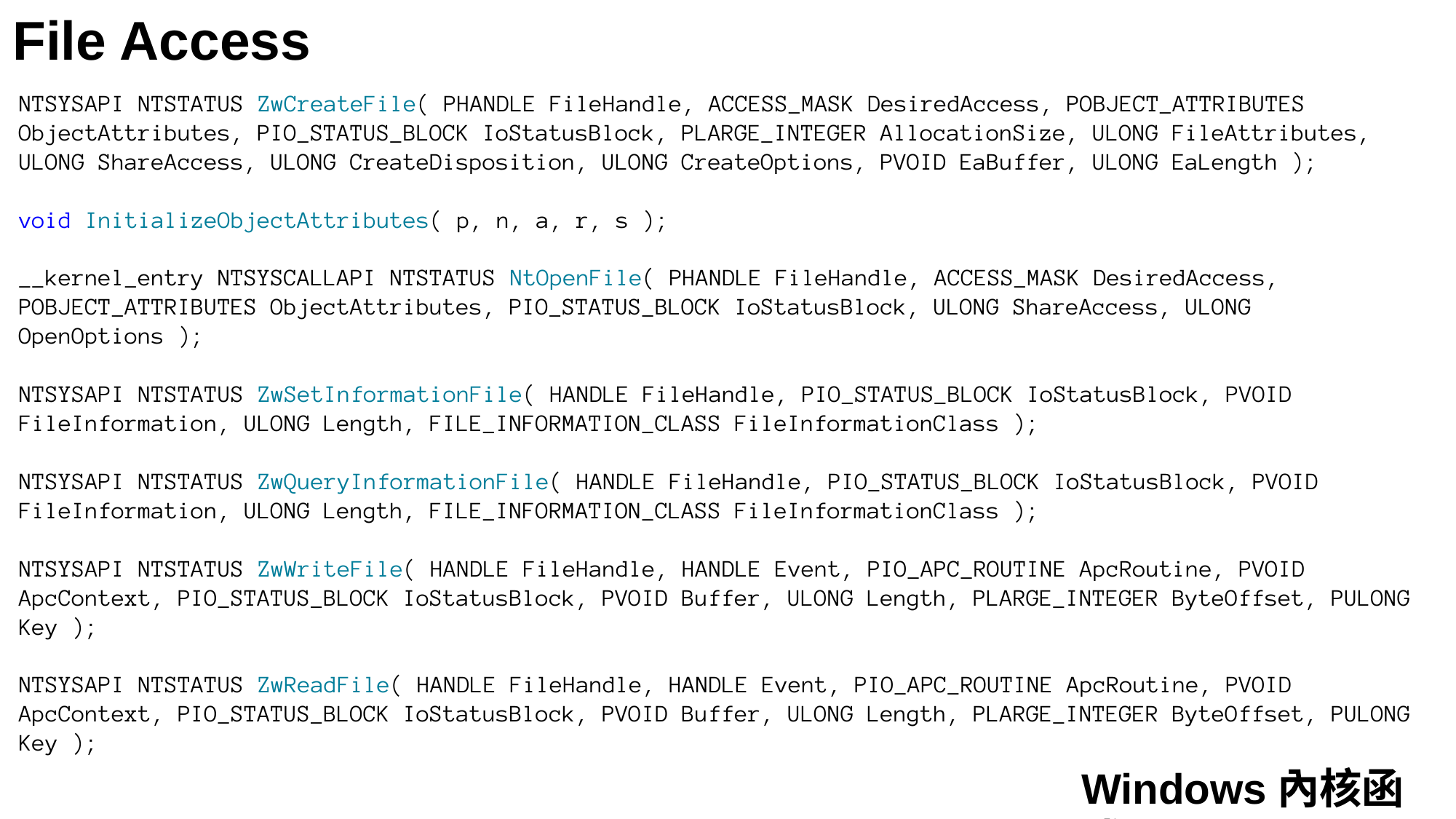

File Access
NTSYSAPI NTSTATUS ZwCreateFile( PHANDLE FileHandle, ACCESS_MASK DesiredAccess, POBJECT_ATTRIBUTES ObjectAttributes, PIO_STATUS_BLOCK IoStatusBlock, PLARGE_INTEGER AllocationSize, ULONG FileAttributes, ULONG ShareAccess, ULONG CreateDisposition, ULONG CreateOptions, PVOID EaBuffer, ULONG EaLength );

void InitializeObjectAttributes( p, n, a, r, s );

__kernel_entry NTSYSCALLAPI NTSTATUS NtOpenFile( PHANDLE FileHandle, ACCESS_MASK DesiredAccess, POBJECT_ATTRIBUTES ObjectAttributes, PIO_STATUS_BLOCK IoStatusBlock, ULONG ShareAccess, ULONG OpenOptions );

NTSYSAPI NTSTATUS ZwSetInformationFile( HANDLE FileHandle, PIO_STATUS_BLOCK IoStatusBlock, PVOID FileInformation, ULONG Length, FILE_INFORMATION_CLASS FileInformationClass );

NTSYSAPI NTSTATUS ZwQueryInformationFile( HANDLE FileHandle, PIO_STATUS_BLOCK IoStatusBlock, PVOID FileInformation, ULONG Length, FILE_INFORMATION_CLASS FileInformationClass );

NTSYSAPI NTSTATUS ZwWriteFile( HANDLE FileHandle, HANDLE Event, PIO_APC_ROUTINE ApcRoutine, PVOID ApcContext, PIO_STATUS_BLOCK IoStatusBlock, PVOID Buffer, ULONG Length, PLARGE_INTEGER ByteOffset, PULONG Key );

NTSYSAPI NTSTATUS ZwReadFile( HANDLE FileHandle, HANDLE Event, PIO_APC_ROUTINE ApcRoutine, PVOID ApcContext, PIO_STATUS_BLOCK IoStatusBlock, PVOID Buffer, ULONG Length, PLARGE_INTEGER ByteOffset, PULONG Key );
Windows內核函式